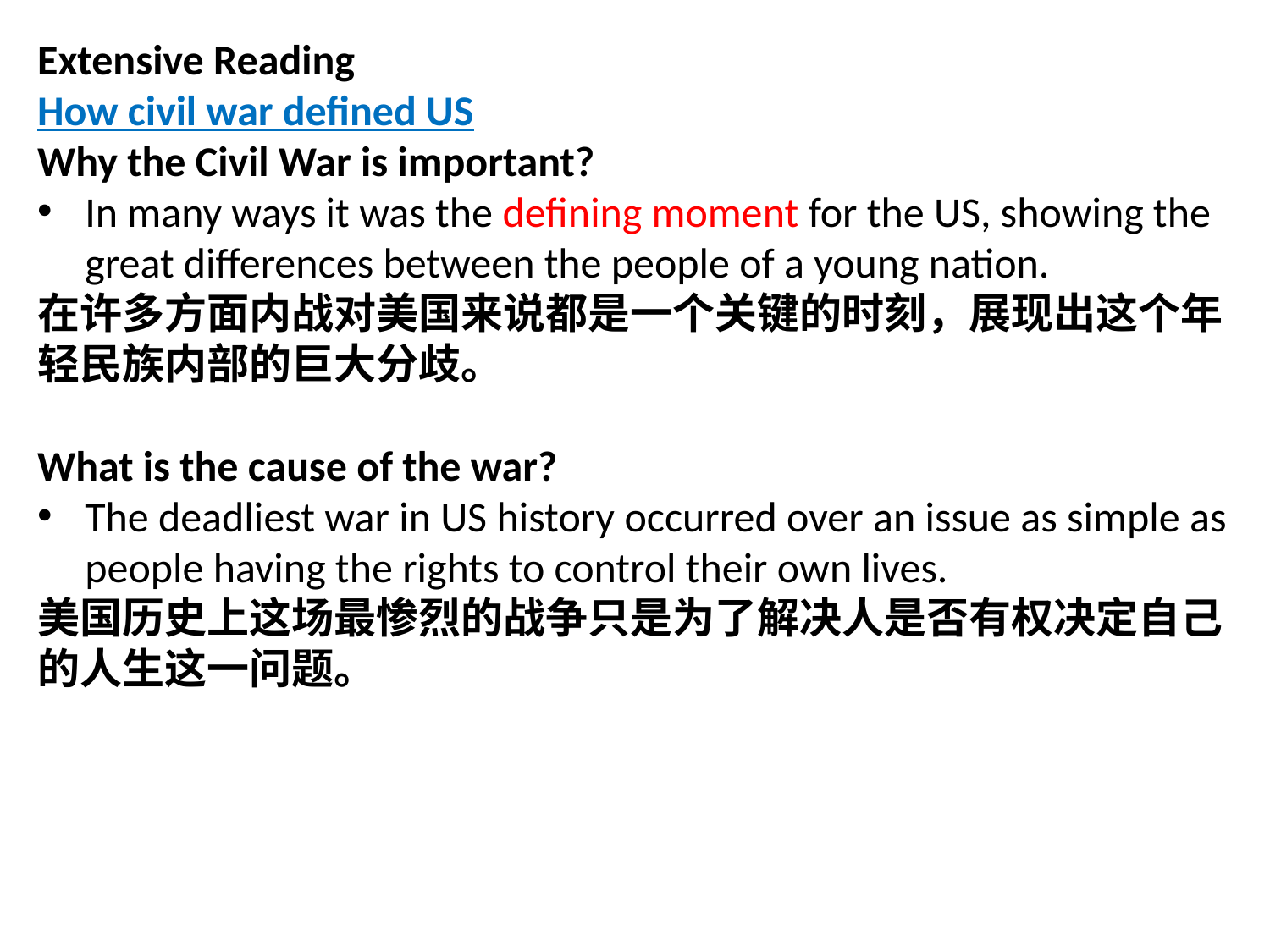

Extensive Reading
How civil war defined US
Why the Civil War is important?
In many ways it was the defining moment for the US, showing the great differences between the people of a young nation.
在许多方面内战对美国来说都是一个关键的时刻，展现出这个年轻民族内部的巨大分歧。

What is the cause of the war?
The deadliest war in US history occurred over an issue as simple as people having the rights to control their own lives.
美国历史上这场最惨烈的战争只是为了解决人是否有权决定自己的人生这一问题。